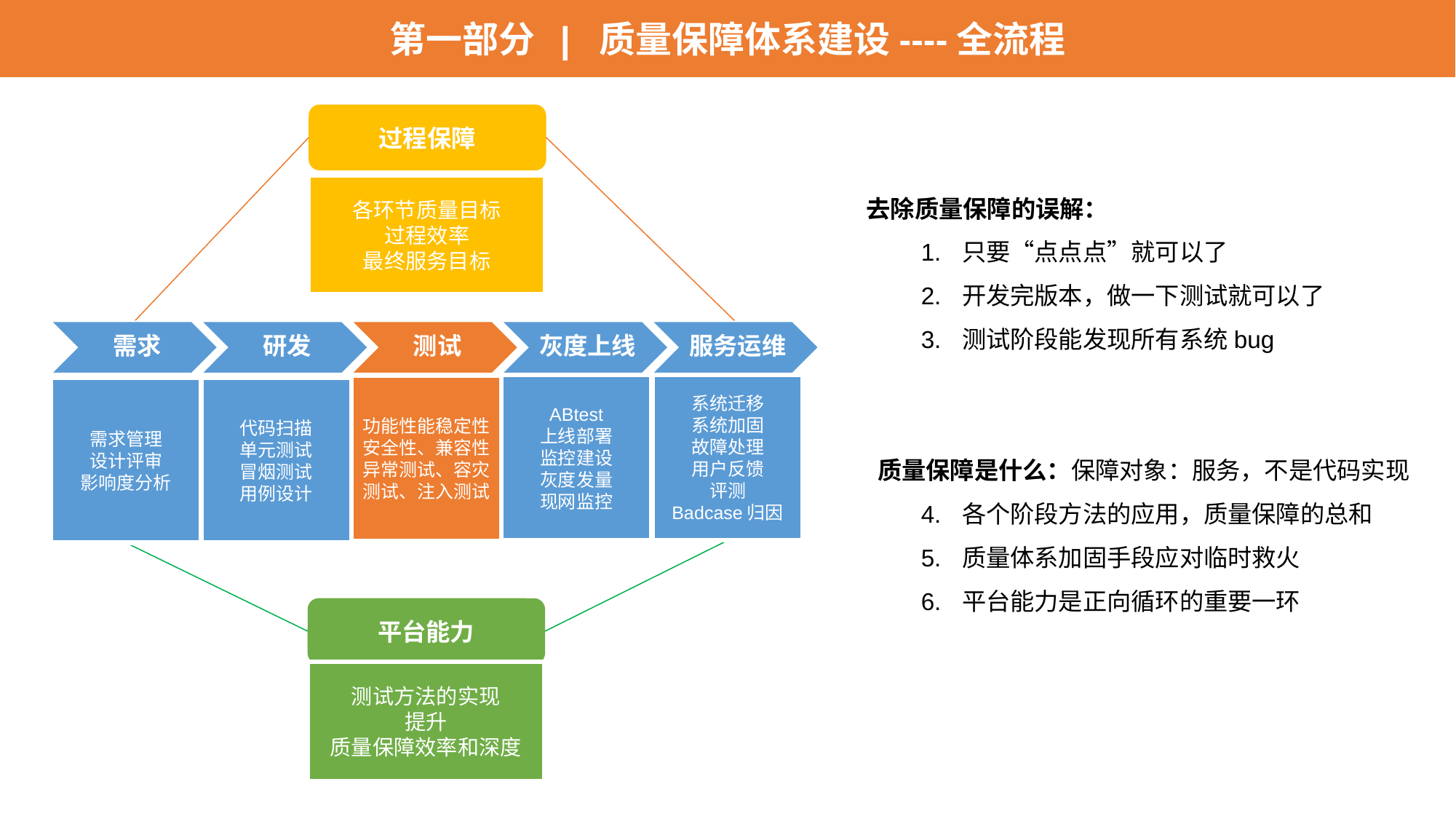

E6636BC20180234D783006ED91B0BAB0B2B9B20C184F8BD0A0D98436B1412BEB7B44B6380164DB0622992C08C84669E4080921AAE1D02B111BE0C24243AE29D524F1F88D0020C6A754A024976ED249E5FE43E0A97524C77348CE119531DD6C08DCB6269ACE2
第一部分  |  质量保障体系建设----全流程
过程保障
各环节质量目标
过程效率
最终服务目标

需求

研发

测试

灰度上线

服务运维
ABtest
上线部署
监控建设
灰度发量
现网监控
系统迁移
系统加固
故障处理
用户反馈
评测
Badcase归因
功能性能稳定性
安全性、兼容性
异常测试、容灾测试、注入测试
需求管理
设计评审
影响度分析
代码扫描
单元测试
冒烟测试
用例设计
平台能力
测试方法的实现
提升
质量保障效率和深度
去除质量保障的误解：
只要“点点点”就可以了
开发完版本，做一下测试就可以了
测试阶段能发现所有系统bug

 质量保障是什么：保障对象：服务，不是代码实现
各个阶段方法的应用，质量保障的总和
质量体系加固手段应对临时救火
平台能力是正向循环的重要一环